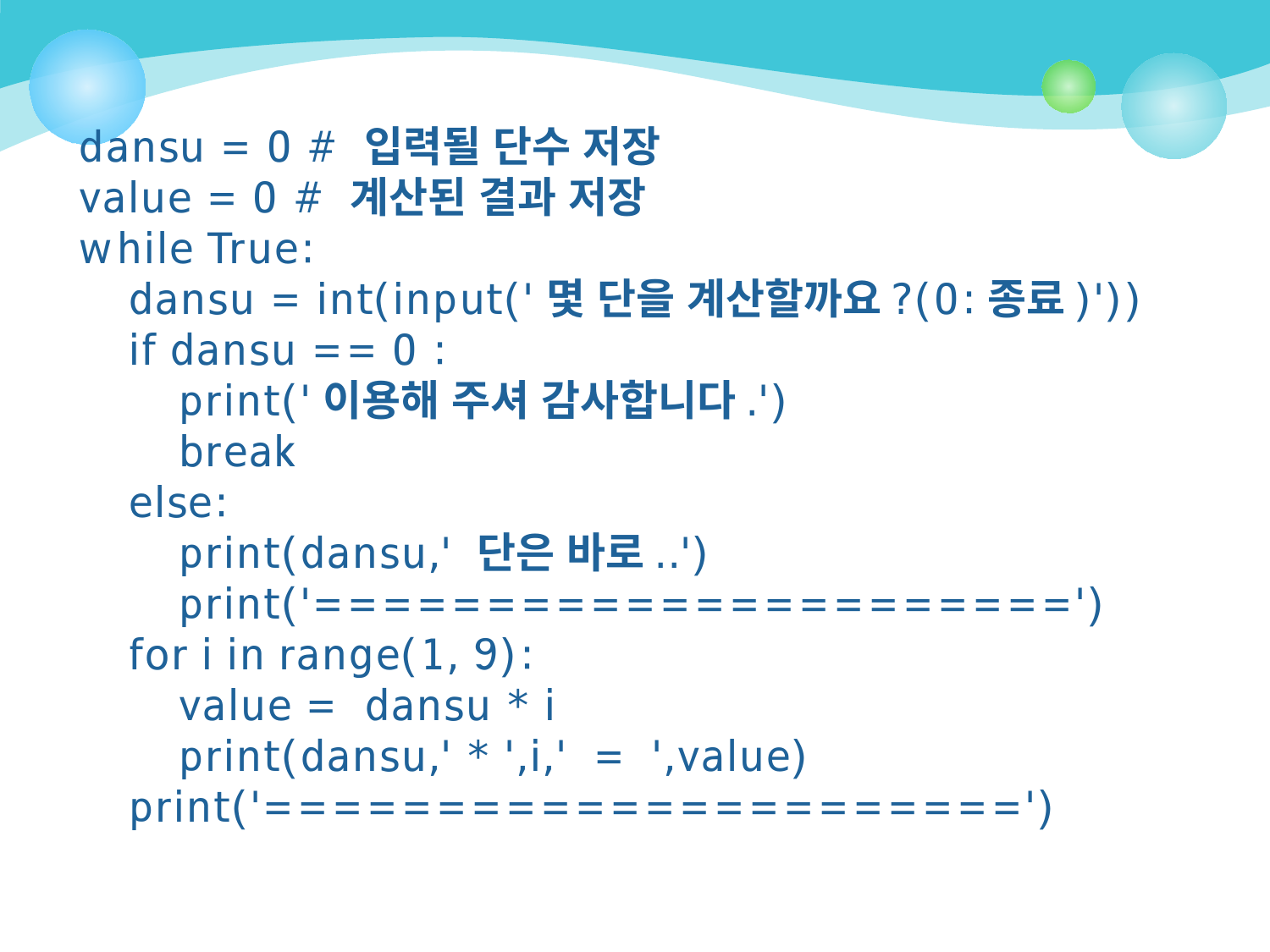

# dansu = 0 # 입력될 단수 저장 value = 0 # 계산된 결과 저장 while True: dansu = int(input('몇 단을 계산할까요?(0:종료)')) if dansu == 0 : print('이용해 주셔 감사합니다.') break else: print(dansu,' 단은 바로..') print('======================') for i in range(1, 9): value =  dansu * i print(dansu,' * ',i,'  =  ',value) print('======================')